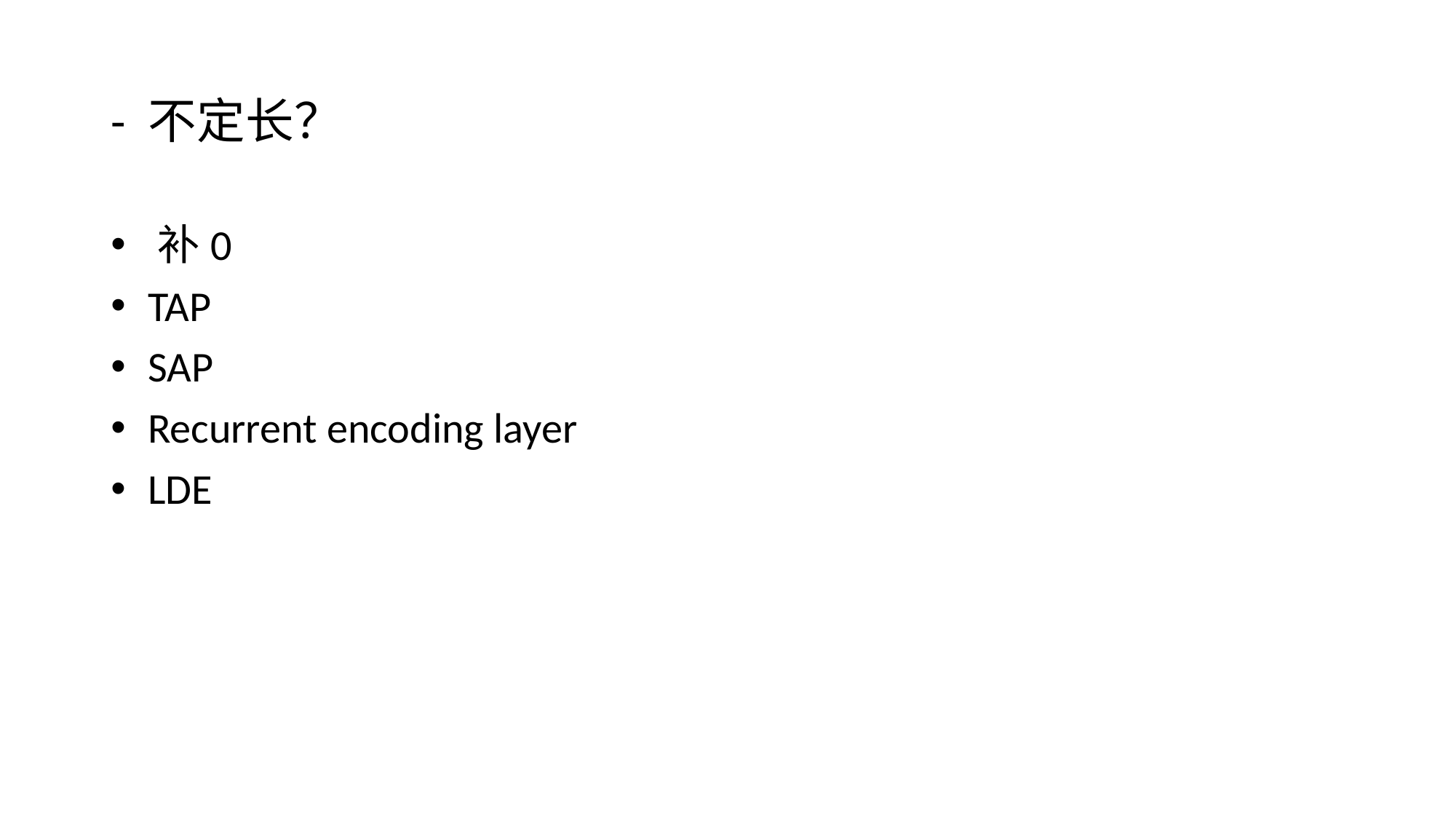

# - 不定长？
 补0
 TAP
 SAP
 Recurrent encoding layer
 LDE